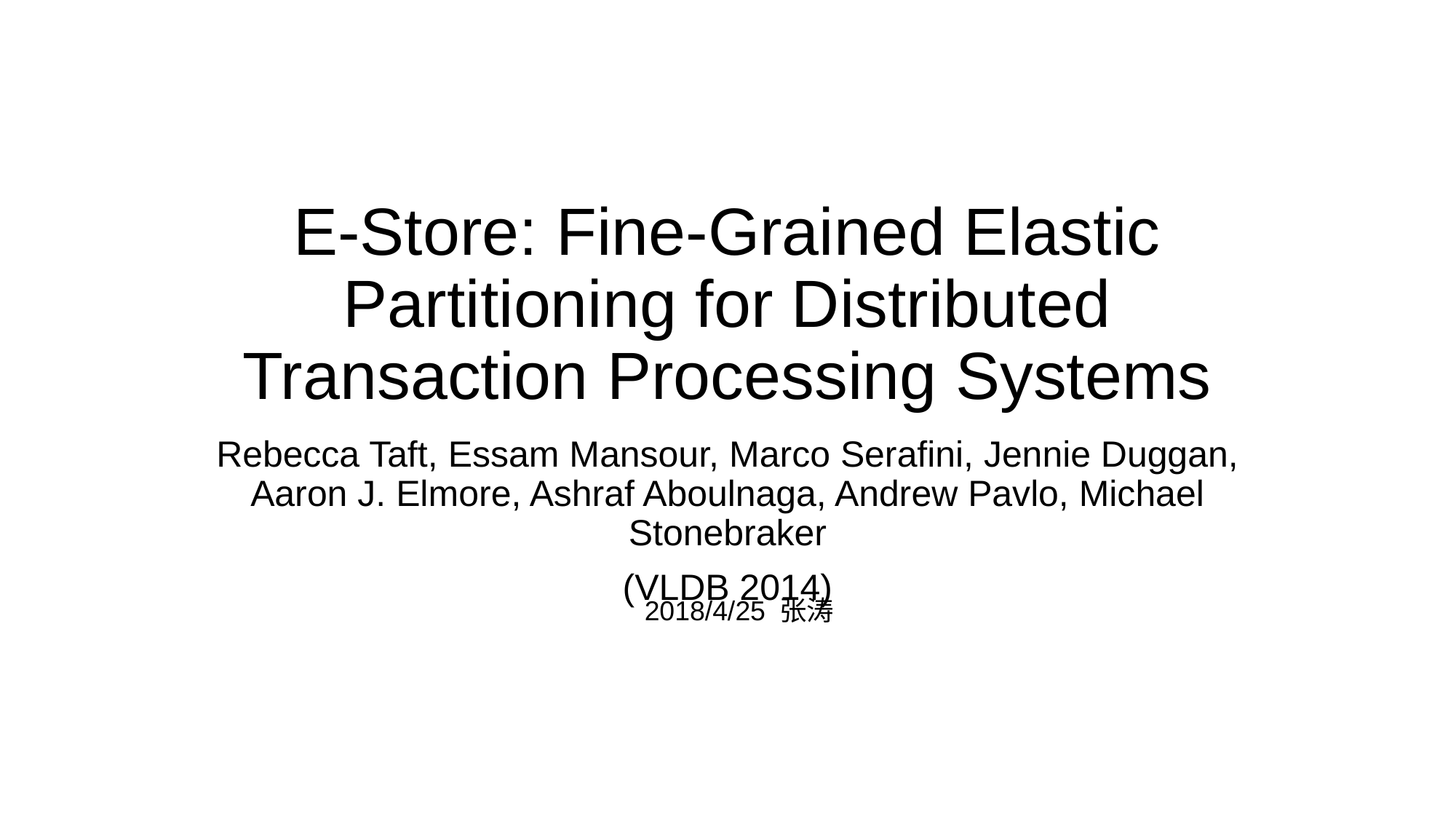

# E-Store: Fine-Grained Elastic Partitioning for Distributed Transaction Processing Systems
Rebecca Taft, Essam Mansour, Marco Serafini, Jennie Duggan, Aaron J. Elmore, Ashraf Aboulnaga, Andrew Pavlo, Michael Stonebraker
(VLDB 2014)
2018/4/25 张涛